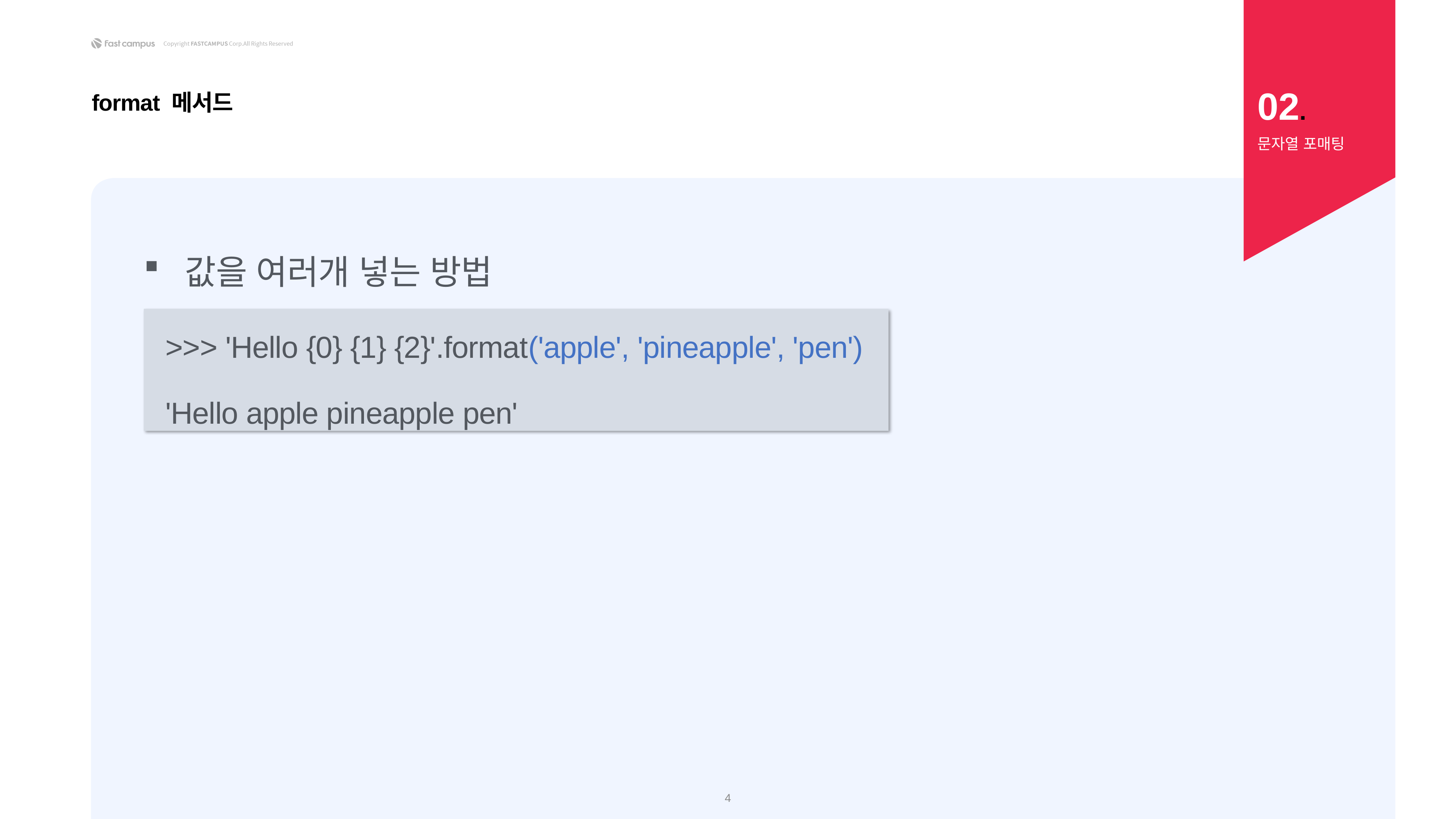

02.
format 메서드
문자열 포매팅
값을 여러개 넣는 방법
>>> 'Hello {0} {1} {2}'.format('apple', 'pineapple', 'pen')
'Hello apple pineapple pen'
4